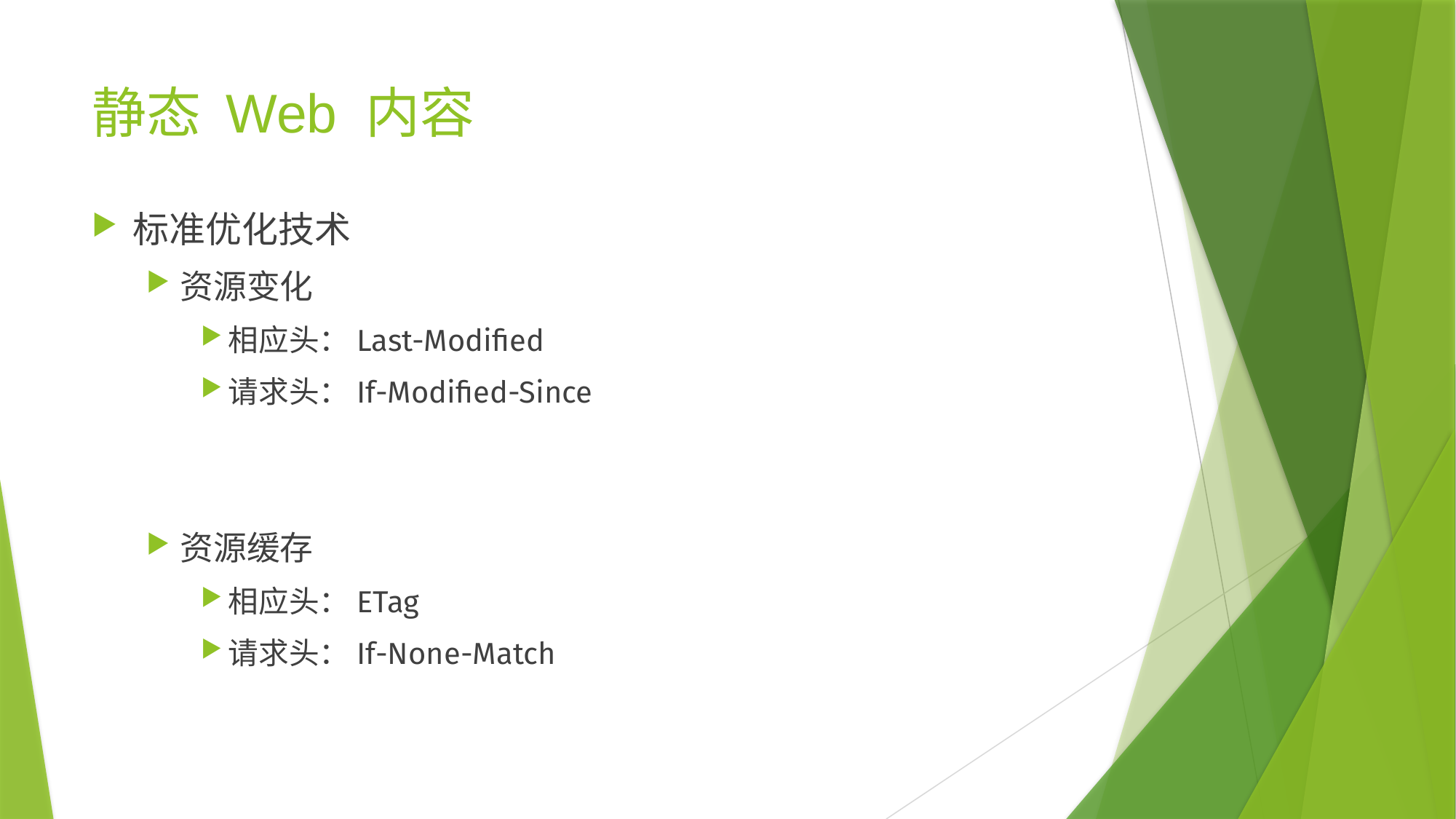

# 静态 Web 内容
标准优化技术
资源变化
相应头：Last-Modified
请求头：If-Modified-Since

资源缓存
相应头：ETag
请求头：If-None-Match